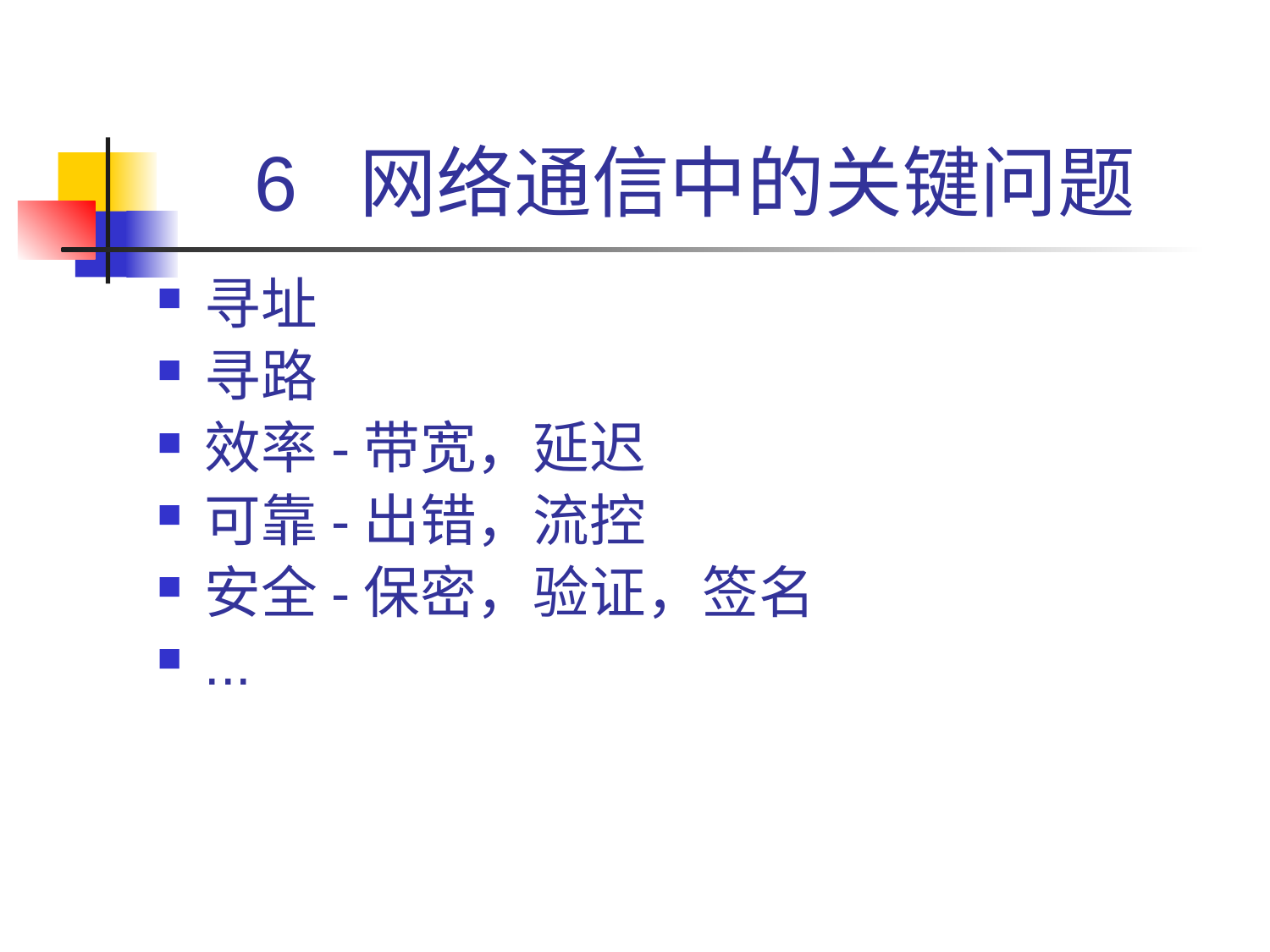

# 6  网络通信中的关键问题
寻址
寻路
效率-带宽，延迟
可靠-出错，流控
安全-保密，验证，签名
...